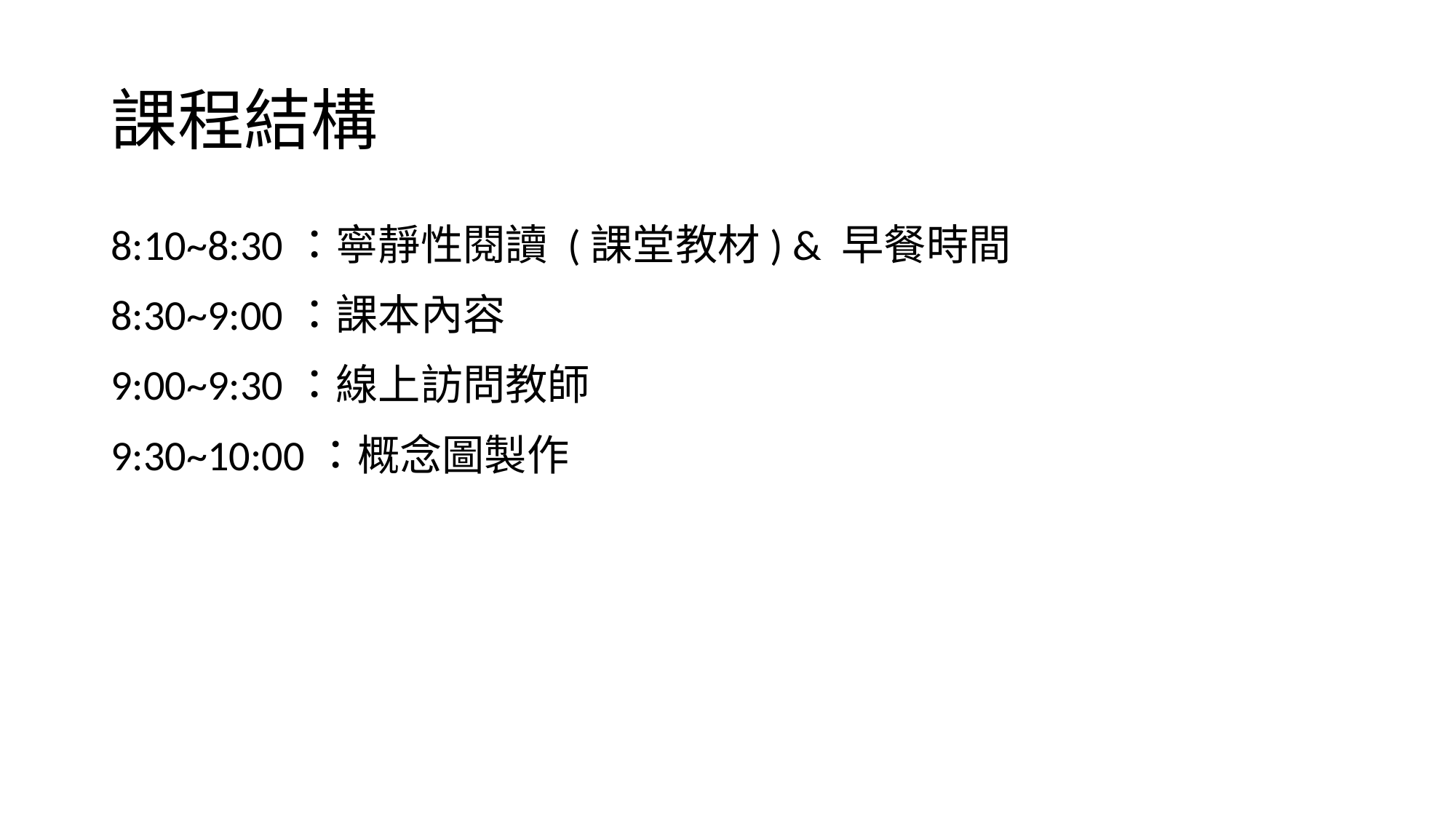

# 課程結構
8:10~8:30：寧靜性閱讀 (課堂教材) & 早餐時間
8:30~9:00：課本內容
9:00~9:30：線上訪問教師
9:30~10:00：概念圖製作